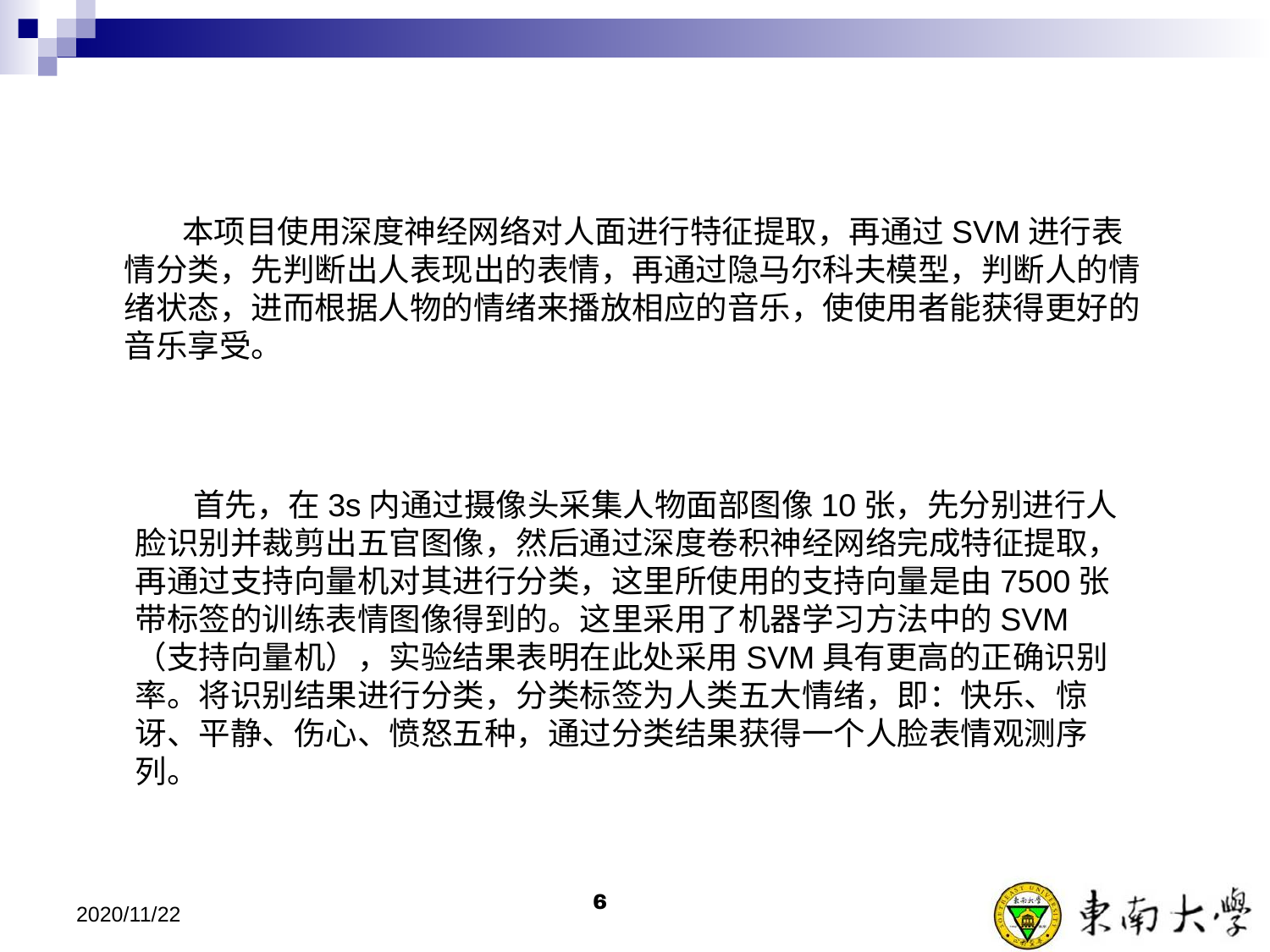

本项目使用深度神经网络对人面进行特征提取，再通过SVM进行表情分类，先判断出人表现出的表情，再通过隐马尔科夫模型，判断人的情绪状态，进而根据人物的情绪来播放相应的音乐，使使用者能获得更好的音乐享受。
       首先，在3s内通过摄像头采集人物面部图像10张，先分别进行人脸识别并裁剪出五官图像，然后通过深度卷积神经网络完成特征提取，再通过支持向量机对其进行分类，这里所使用的支持向量是由7500张带标签的训练表情图像得到的。这里采用了机器学习方法中的SVM（支持向量机），实验结果表明在此处采用SVM具有更高的正确识别率。将识别结果进行分类，分类标签为人类五大情绪，即：快乐、惊讶、平静、伤心、愤怒五种，通过分类结果获得一个人脸表情观测序列。
2020/11/22
6